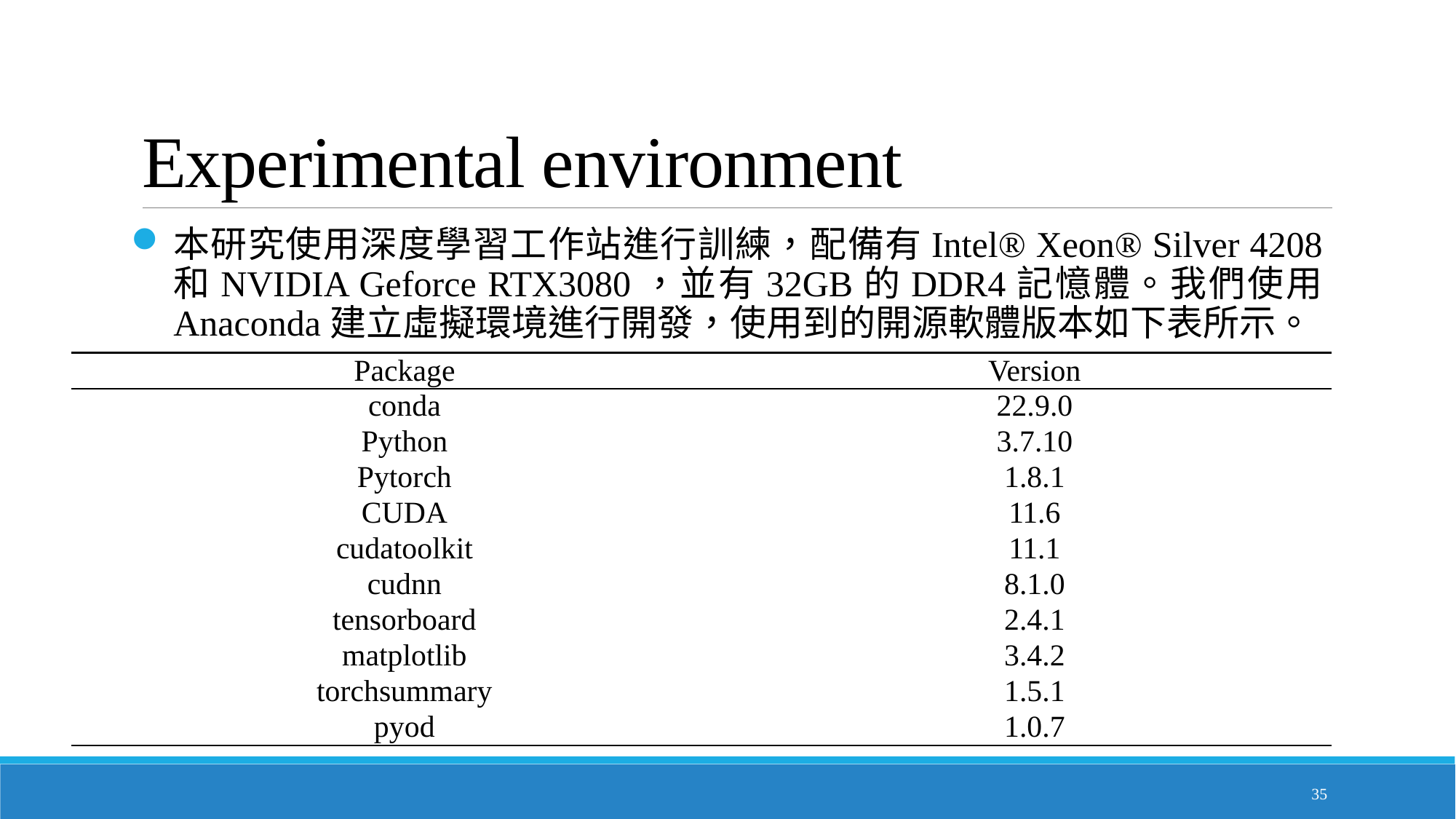

# Experimental environment
本研究使用深度學習工作站進行訓練，配備有Intel® Xeon® Silver 4208和NVIDIA Geforce RTX3080，並有32GB的DDR4記憶體。我們使用Anaconda建立虛擬環境進行開發，使用到的開源軟體版本如下表所示。
| Package | Version |
| --- | --- |
| conda | 22.9.0 |
| Python | 3.7.10 |
| Pytorch | 1.8.1 |
| CUDA | 11.6 |
| cudatoolkit | 11.1 |
| cudnn | 8.1.0 |
| tensorboard | 2.4.1 |
| matplotlib | 3.4.2 |
| torchsummary | 1.5.1 |
| pyod | 1.0.7 |
35